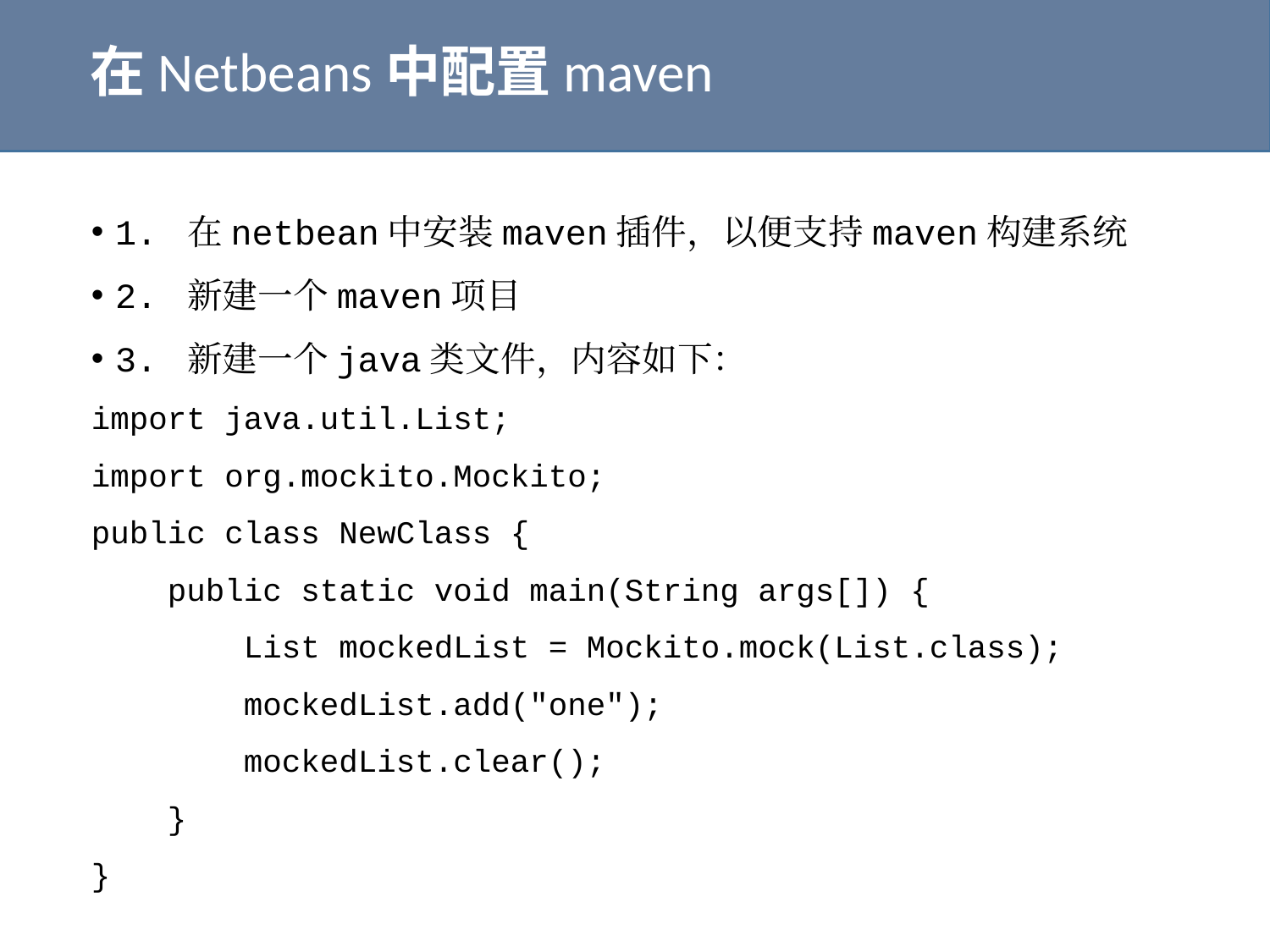

# 在Netbeans中配置maven
1. 在netbean中安装maven插件，以便支持maven构建系统
2. 新建一个maven项目
3. 新建一个java类文件，内容如下：
import java.util.List;
import org.mockito.Mockito;
public class NewClass {
    public static void main(String args[]) {
        List mockedList = Mockito.mock(List.class);
        mockedList.add("one");
        mockedList.clear();
    }
}